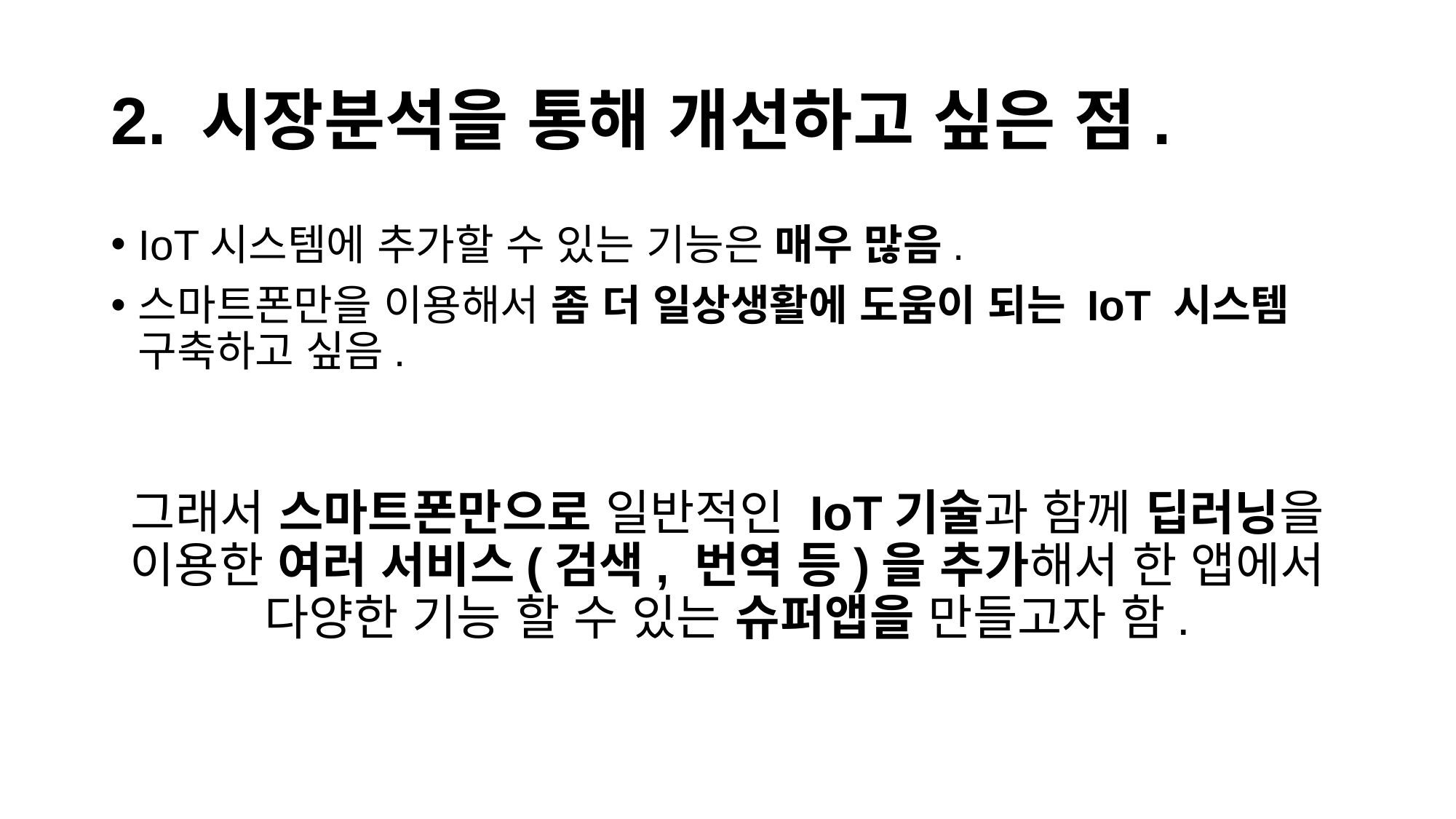

# 2. 시장분석을 통해 개선하고 싶은 점.
IoT시스템에 추가할 수 있는 기능은 매우 많음.
스마트폰만을 이용해서 좀 더 일상생활에 도움이 되는 IoT 시스템 구축하고 싶음.

그래서 스마트폰만으로 일반적인 IoT기술과 함께 딥러닝을 이용한 여러 서비스(검색, 번역 등)을 추가해서 한 앱에서 다양한 기능 할 수 있는 슈퍼앱을 만들고자 함.